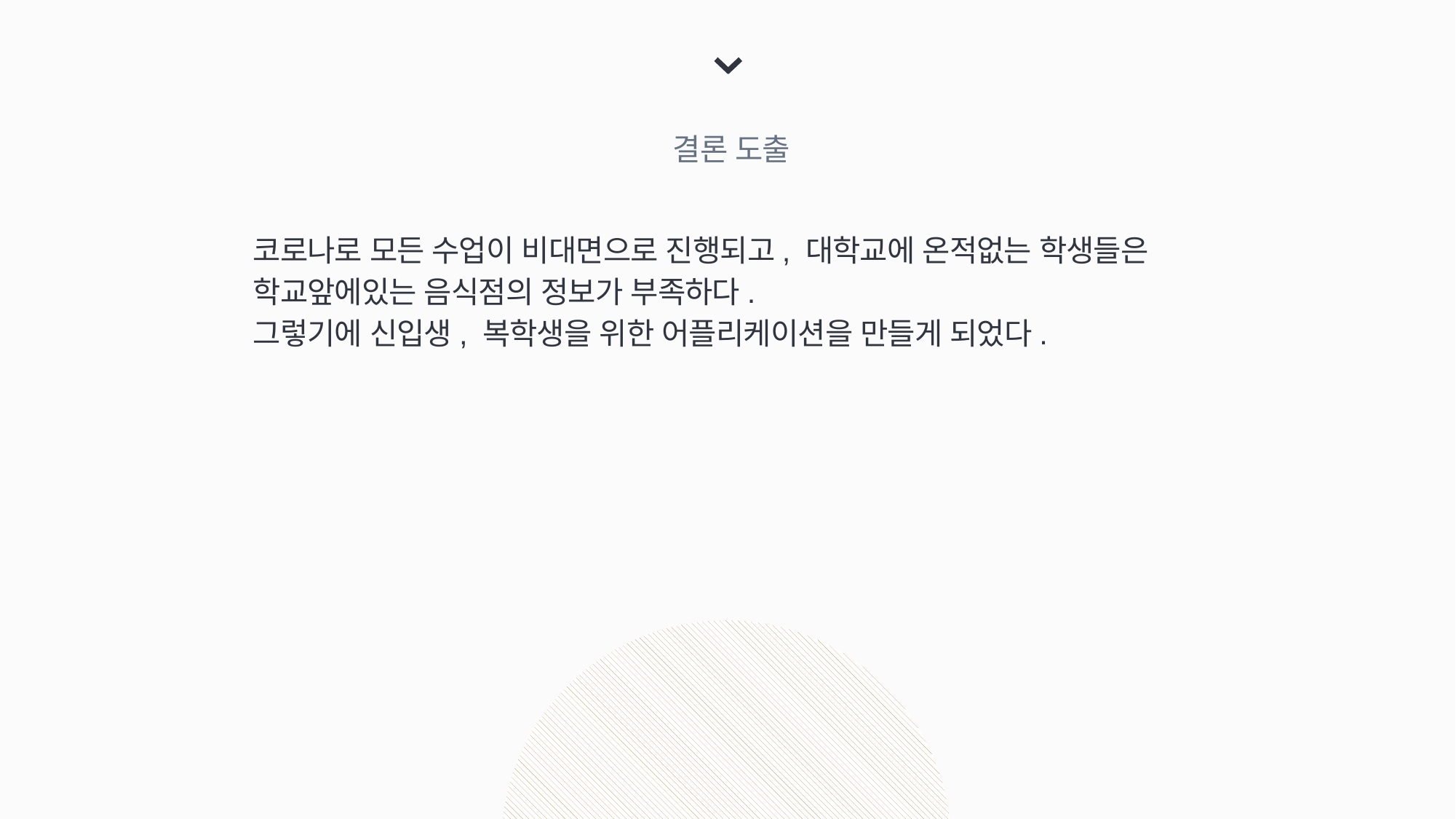

결론 도출
코로나로 모든 수업이 비대면으로 진행되고, 대학교에 온적없는 학생들은
학교앞에있는 음식점의 정보가 부족하다.
그렇기에 신입생, 복학생을 위한 어플리케이션을 만들게 되었다.